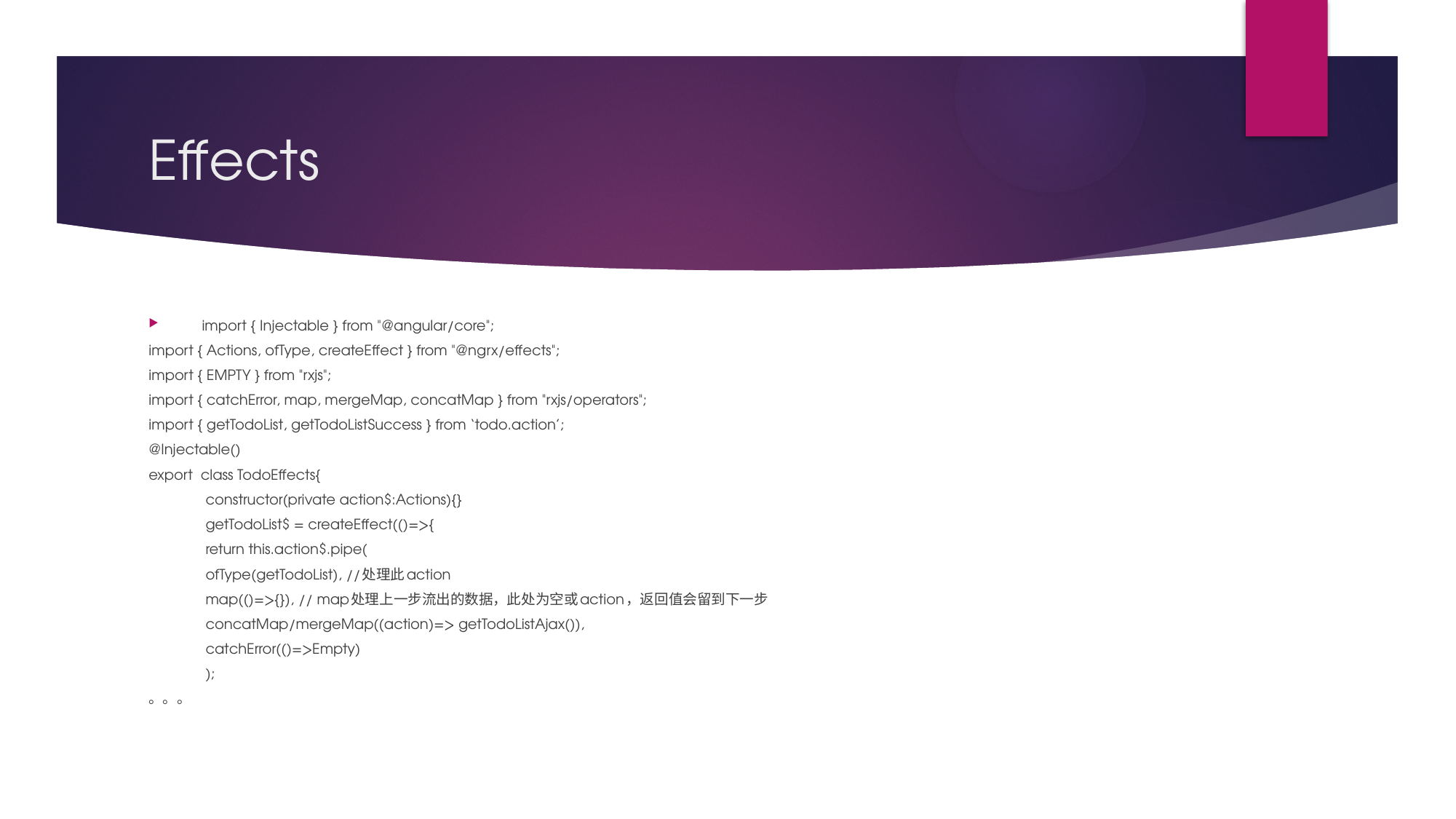

# Effects
import { Injectable } from "@angular/core";
import { Actions, ofType, createEffect } from "@ngrx/effects";
import { EMPTY } from "rxjs";
import { catchError, map, mergeMap, concatMap } from "rxjs/operators";
import { getTodoList, getTodoListSuccess } from ‘todo.action’;
@Injectable()
export  class TodoEffects{
	constructor(private action$:Actions){}
	getTodoList$ = createEffect(()=>{
		return this.action$.pipe(
			ofType(getTodoList), //处理此action
			map(()=>{}), // map处理上一步流出的数据，此处为空或action，返回值会留到下一步
			concatMap/mergeMap((action)=> getTodoListAjax()),
			catchError(()=>Empty)
	);
。。。